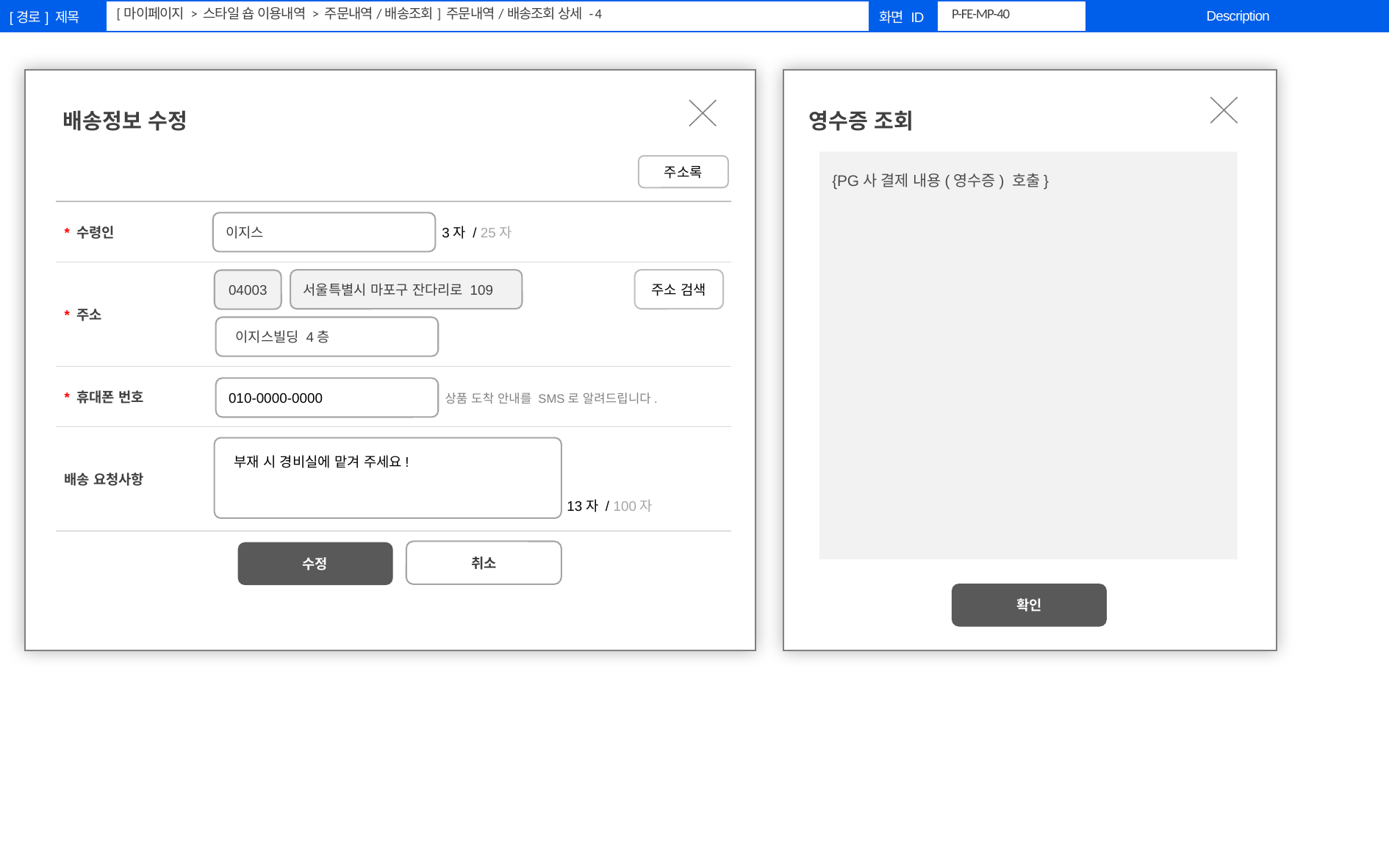

[마이페이지 > 스타일 숍 이용내역 > 주문내역/배송조회] 주문내역/배송조회 상세 - 4
# P-FE-MP-40

배송정보 수정
영수증 조회

  {PG사 결제 내용(영수증) 호출}
주소록
| \* 수령인 |  |
| --- | --- |
| \* 주소 |  |
| \* 휴대폰 번호 |  |
| 배송 요청사항 |  |
이지스
 3자 / 25자
서울특별시 마포구 잔다리로 109
주소 검색
04003
 이지스빌딩 4층
010-0000-0000
상품 도착 안내를 SMS로 알려드립니다.
 부재 시 경비실에 맡겨 주세요!
 13자 / 100자
취소
수정
확인